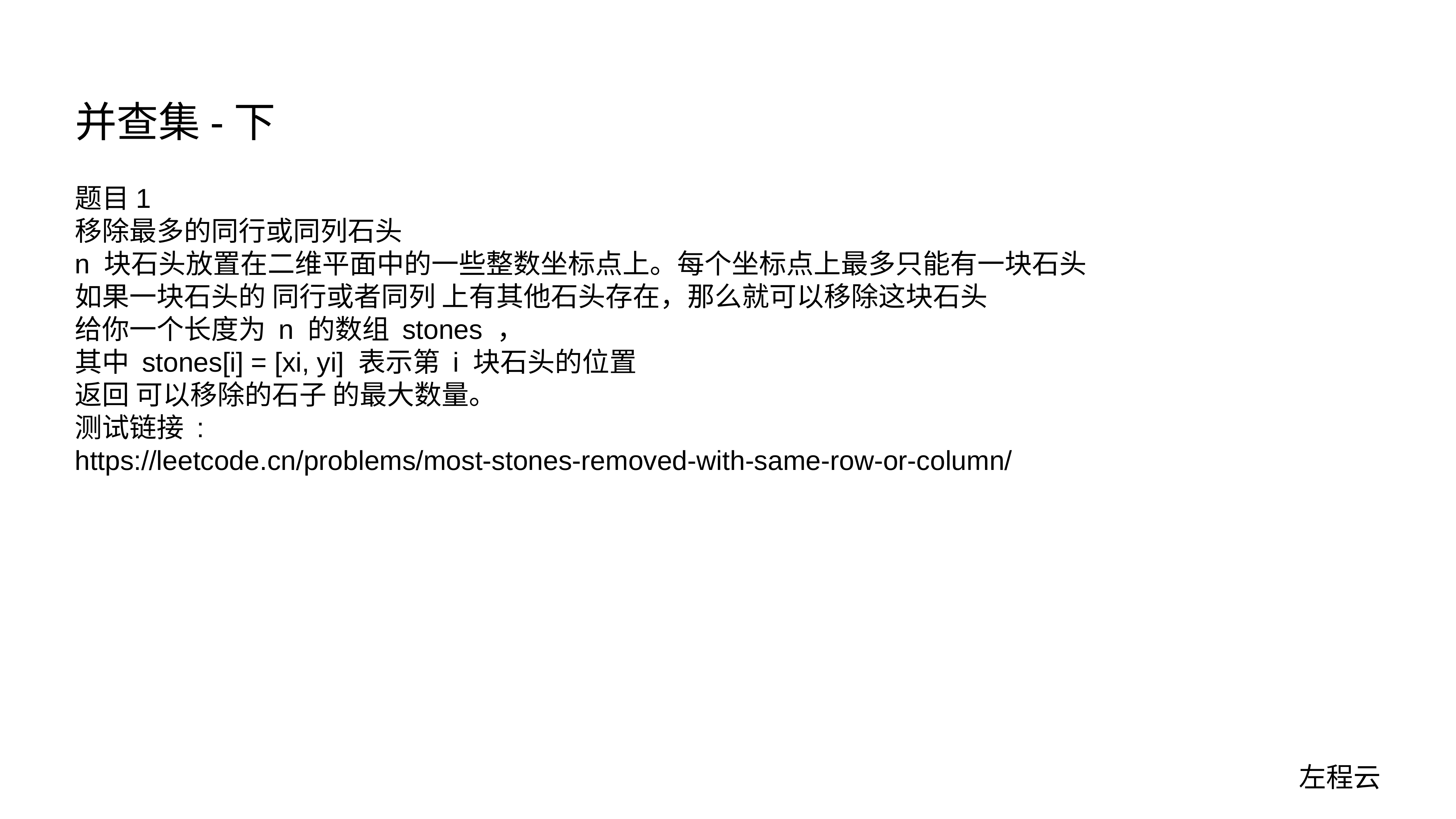

# 并查集-下
题目1
移除最多的同行或同列石头
n 块石头放置在二维平面中的一些整数坐标点上。每个坐标点上最多只能有一块石头
如果一块石头的 同行或者同列 上有其他石头存在，那么就可以移除这块石头
给你一个长度为 n 的数组 stones ，
其中 stones[i] = [xi, yi] 表示第 i 块石头的位置
返回 可以移除的石子 的最大数量。
测试链接 :
https://leetcode.cn/problems/most-stones-removed-with-same-row-or-column/
左程云